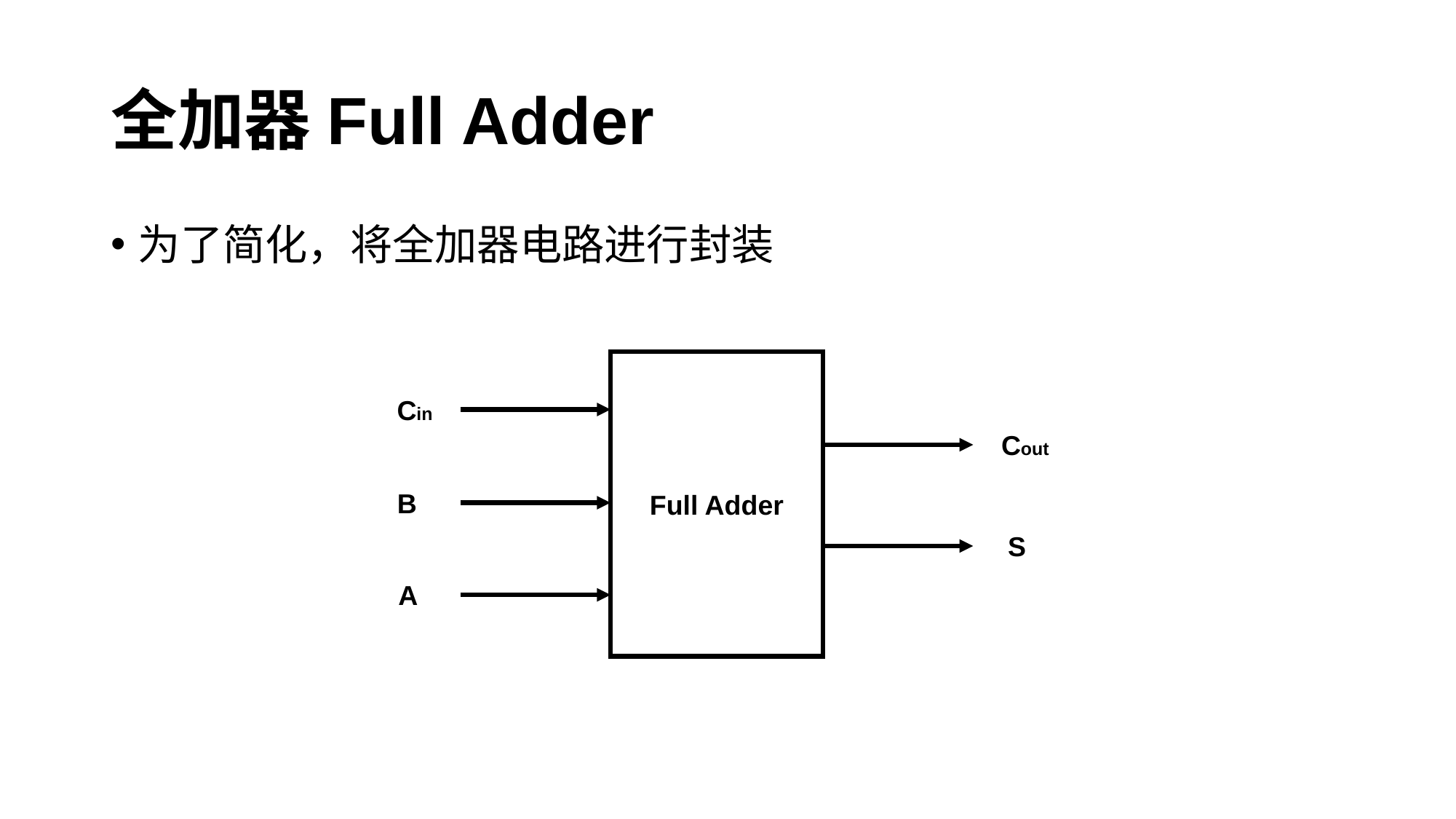

# 全加器Full Adder
为了简化，将全加器电路进行封装
Full Adder
Cin
Cout
B
S
A